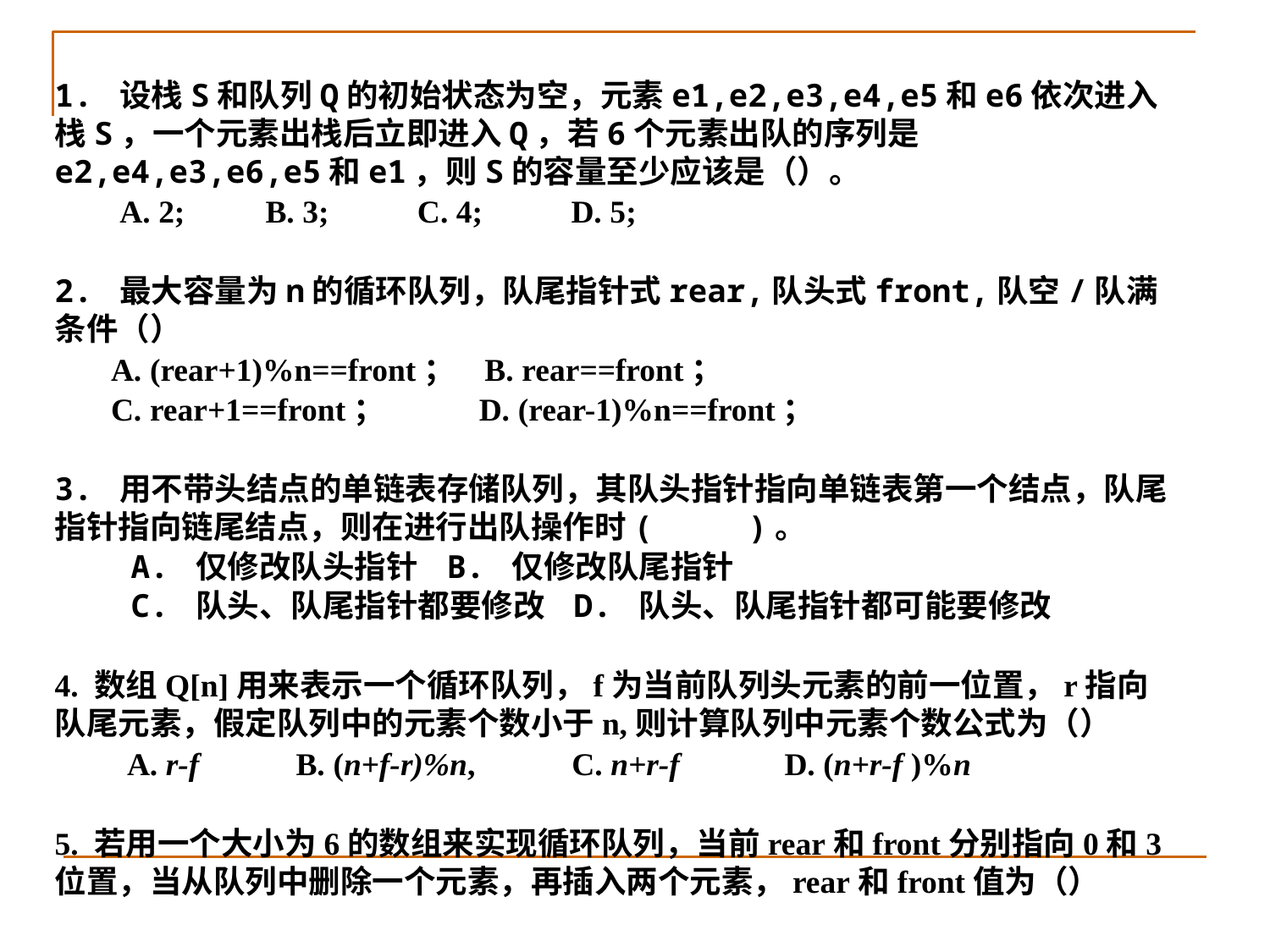

1. 设栈S和队列Q的初始状态为空，元素e1,e2,e3,e4,e5和e6依次进入栈S，一个元素出栈后立即进入Q，若6个元素出队的序列是e2,e4,e3,e6,e5和e1，则S的容量至少应该是（）。
    A. 2;          B. 3;           C. 4;           D. 5;

2. 最大容量为n的循环队列，队尾指针式rear,队头式front,队空/队满条件（）
       A. (rear+1)%n==front；   B. rear==front；
       C. rear+1==front；            D. (rear-1)%n==front；

3. 用不带头结点的单链表存储队列，其队头指针指向单链表第一个结点，队尾指针指向链尾结点，则在进行出队操作时(     )。
    A. 仅修改队头指针   B. 仅修改队尾指针
    C. 队头、队尾指针都要修改   D. 队头、队尾指针都可能要修改

4. 数组Q[n]用来表示一个循环队列，f为当前队列头元素的前一位置，r指向队尾元素，假定队列中的元素个数小于n,则计算队列中元素个数公式为（）
         A. r-f            B. (n+f-r)%n,            C. n+r-f             D. (n+r-f )%n

5. 若用一个大小为6的数组来实现循环队列，当前rear和front分别指向0和3位置，当从队列中删除一个元素，再插入两个元素，rear和front值为（）